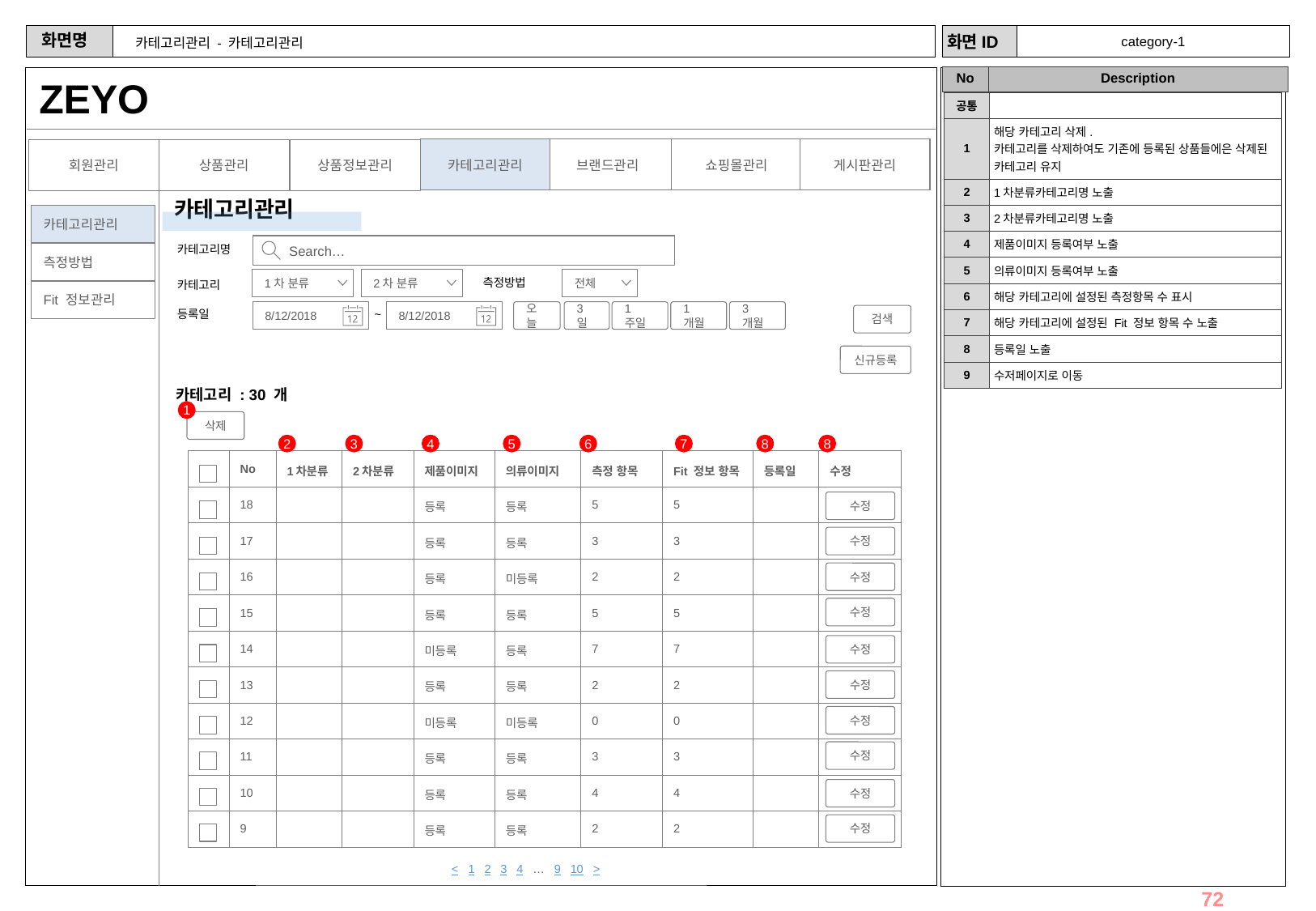

category-1
# 카테고리관리 - 카테고리관리
ZEYO
| 공통 |  |
| --- | --- |
| 1 | 해당 카테고리 삭제. 카테고리를 삭제하여도 기존에 등록된 상품들에은 삭제된 카테고리 유지 |
| 2 | 1차분류카테고리명 노출 |
| 3 | 2차분류카테고리명 노출 |
| 4 | 제품이미지 등록여부 노출 |
| 5 | 의류이미지 등록여부 노출 |
| 6 | 해당 카테고리에 설정된 측정항목 수 표시 |
| 7 | 해당 카테고리에 설정된 Fit 정보 항목 수 노출 |
| 8 | 등록일 노출 |
| 9 | 수저페이지로 이동 |
카테고리관리
브랜드관리
쇼핑몰관리
게시판관리
회원관리
상품관리
상품정보관리
카테고리관리

카테고리관리
Search…

카테고리명
측정방법
1차 분류

2차 분류

전체

측정방법
카테고리
Fit 정보관리
등록일
~
8/12/2018

8/12/2018

오늘
3일
1주일
1개월
3개월
검색
신규등록
카테고리 : 30 개
1
삭제
2
3
4
5
6
7
8
8
|  | No | 1차분류 | 2차분류 | 제품이미지 | 의류이미지 | 측정 항목 | Fit 정보 항목 | 등록일 | 수정 |
| --- | --- | --- | --- | --- | --- | --- | --- | --- | --- |
|  | 18 |  |  | 등록 | 등록 | 5 | 5 |  |  |
|  | 17 |  |  | 등록 | 등록 | 3 | 3 |  |  |
|  | 16 |  |  | 등록 | 미등록 | 2 | 2 |  |  |
|  | 15 |  |  | 등록 | 등록 | 5 | 5 |  |  |
|  | 14 |  |  | 미등록 | 등록 | 7 | 7 |  |  |
|  | 13 |  |  | 등록 | 등록 | 2 | 2 |  |  |
|  | 12 |  |  | 미등록 | 미등록 | 0 | 0 |  |  |
|  | 11 |  |  | 등록 | 등록 | 3 | 3 |  |  |
|  | 10 |  |  | 등록 | 등록 | 4 | 4 |  |  |
|  | 9 |  |  | 등록 | 등록 | 2 | 2 |  |  |

수정

수정

수정

수정

수정

수정

수정

수정

수정

수정

<   1   2   3   4   …   9   10   >
72